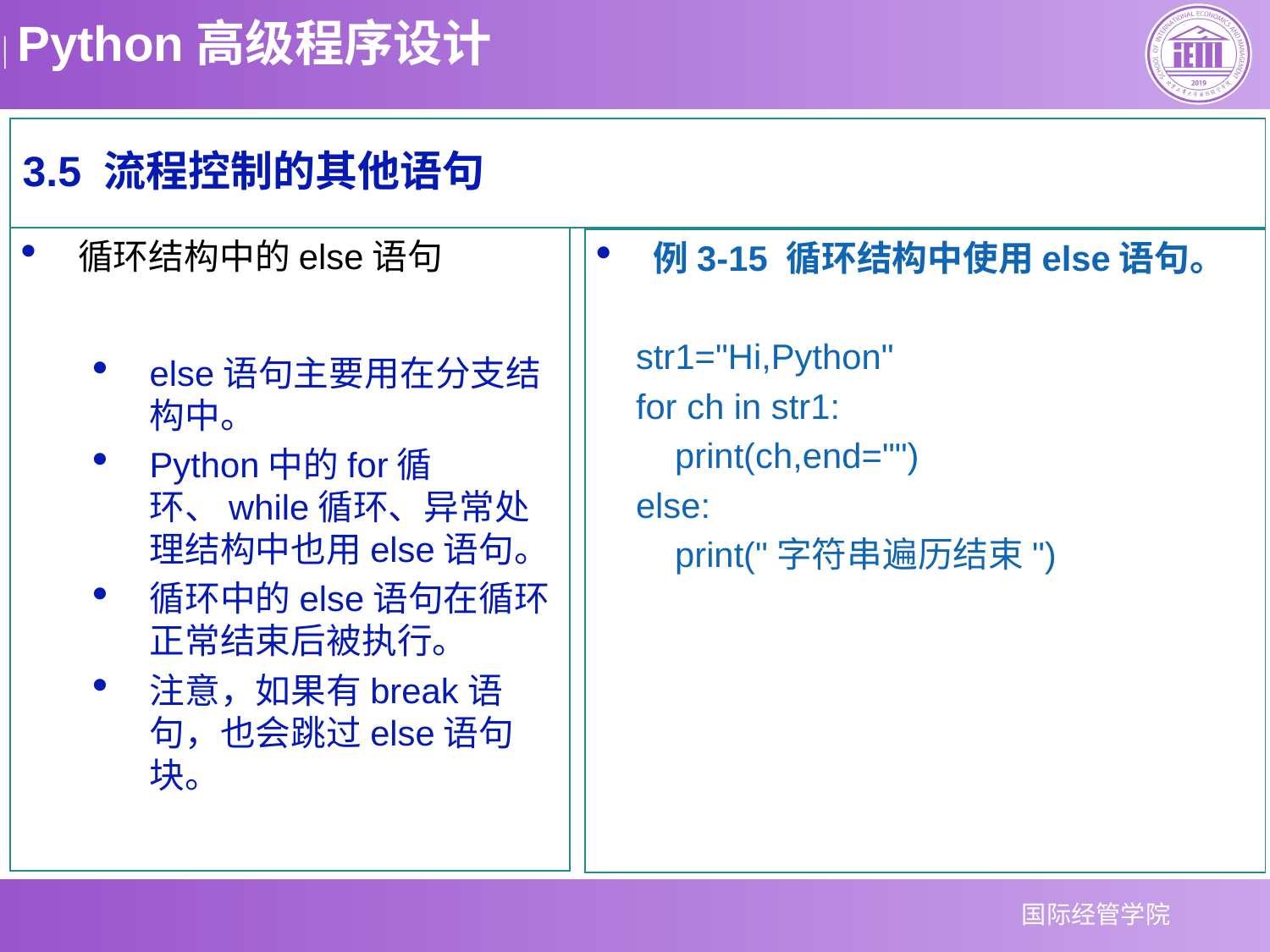

3.5 流程控制的其他语句
循环结构中的else语句

else语句主要用在分支结构中。
Python中的for循环、while循环、异常处理结构中也用else语句。
循环中的else语句在循环正常结束后被执行。
注意，如果有break语句，也会跳过else语句块。

例3-15 循环结构中使用else语句。

str1="Hi,Python"
for ch in str1:
    print(ch,end="")
else:
    print("字符串遍历结束")